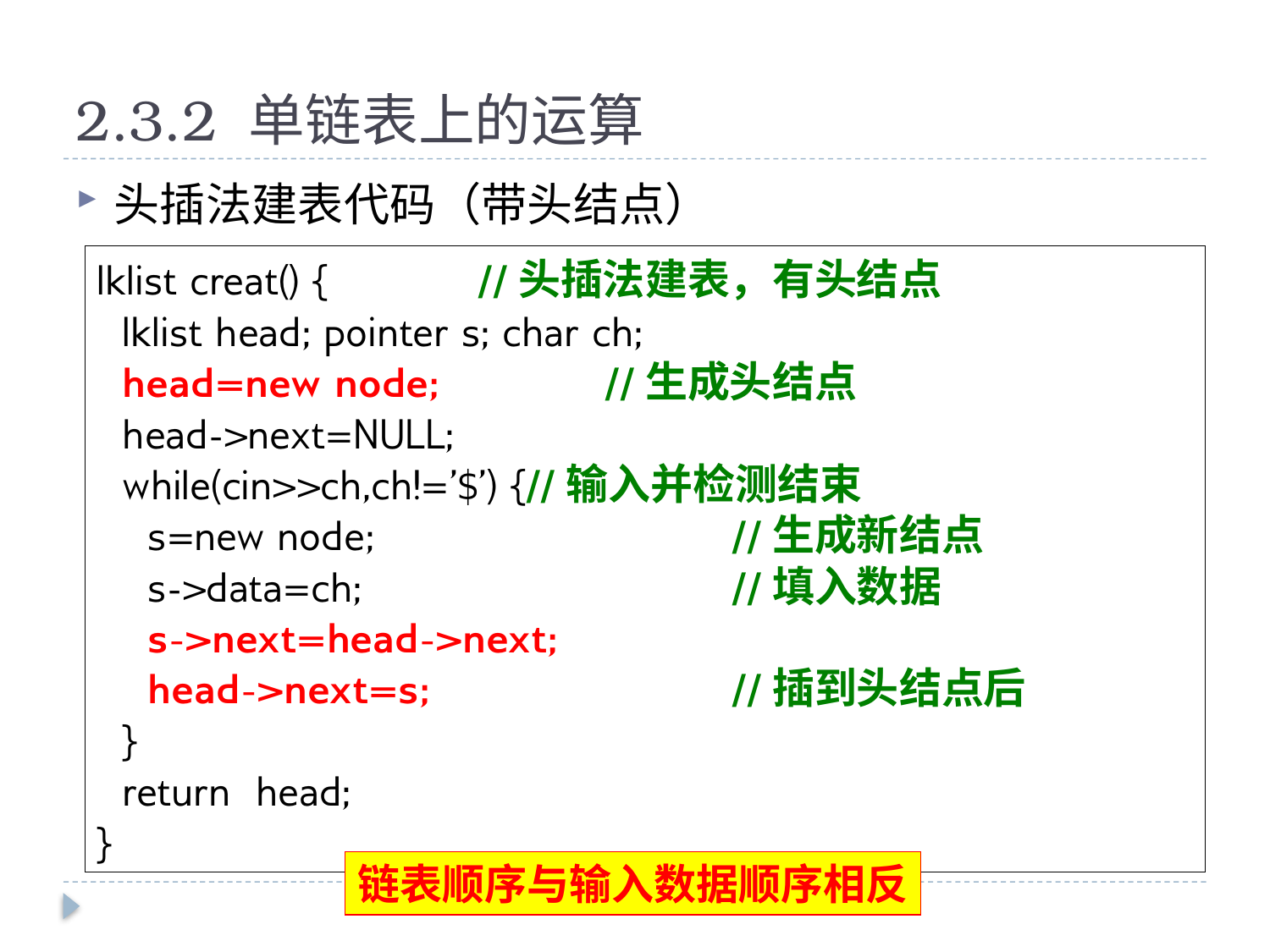

# 2.3.2 单链表上的运算
头插法建表代码（带头结点）
lklist creat() {		//头插法建表，有头结点
  lklist head; pointer s; char ch;
  head=new node; 		//生成头结点
  head->next=NULL;
  while(cin>>ch,ch!=’$’) {//输入并检测结束
    s=new node;			//生成新结点
    s−>data=ch;			//填入数据
    s−>next=head−>next;
    head−>next=s;			//插到头结点后
  }
  return  head;
}
链表顺序与输入数据顺序相反